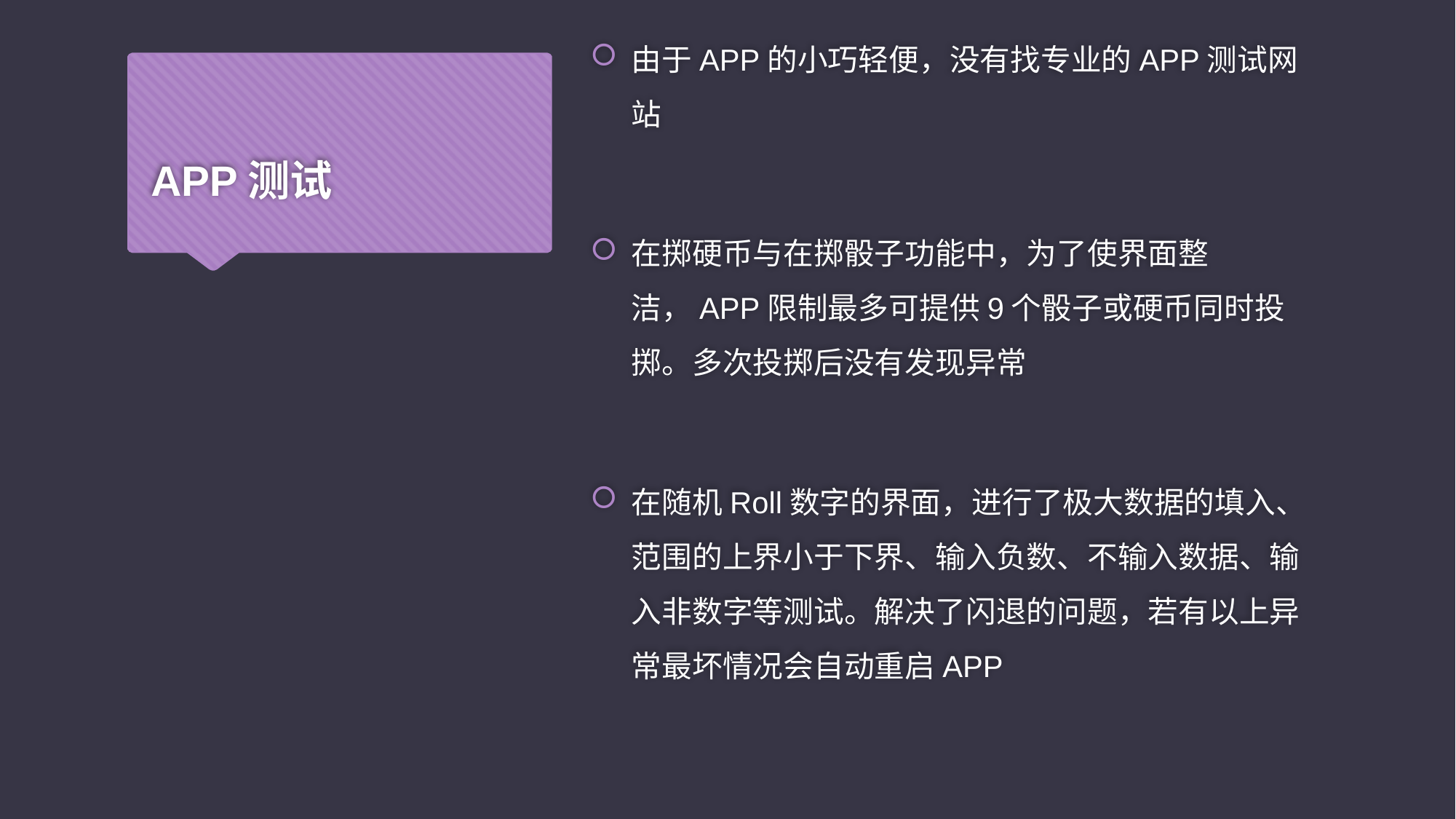

# APP测试
由于APP的小巧轻便，没有找专业的APP测试网站

在掷硬币与在掷骰子功能中，为了使界面整洁，APP限制最多可提供9个骰子或硬币同时投掷。多次投掷后没有发现异常

在随机Roll数字的界面，进行了极大数据的填入、范围的上界小于下界、输入负数、不输入数据、输入非数字等测试。解决了闪退的问题，若有以上异常最坏情况会自动重启APP